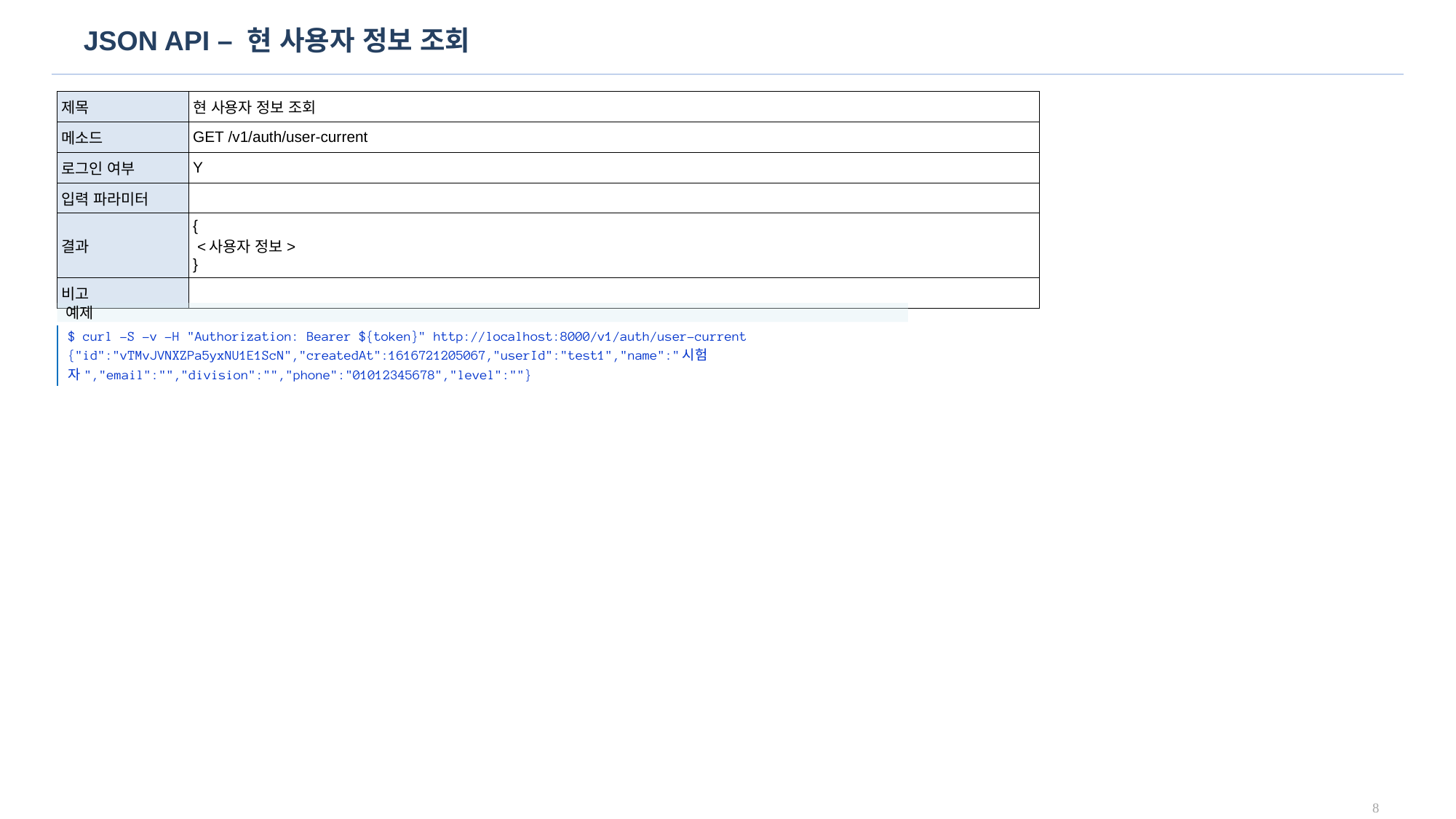

# JSON API – 현 사용자 정보 조회
| 제목 | 현 사용자 정보 조회 |
| --- | --- |
| 메소드 | GET /v1/auth/user-current |
| 로그인 여부 | Y |
| 입력 파라미터 |  |
| 결과 | { <사용자 정보> } |
| 비고 |  |
예제
| $ curl -S -v -H "Authorization: Bearer ${token}" http://localhost:8000/v1/auth/user-current {"id":"vTMvJVNXZPa5yxNU1E1ScN","createdAt":1616721205067,"userId":"test1","name":"시험자","email":"","division":"","phone":"01012345678","level":""} |
| --- |

8